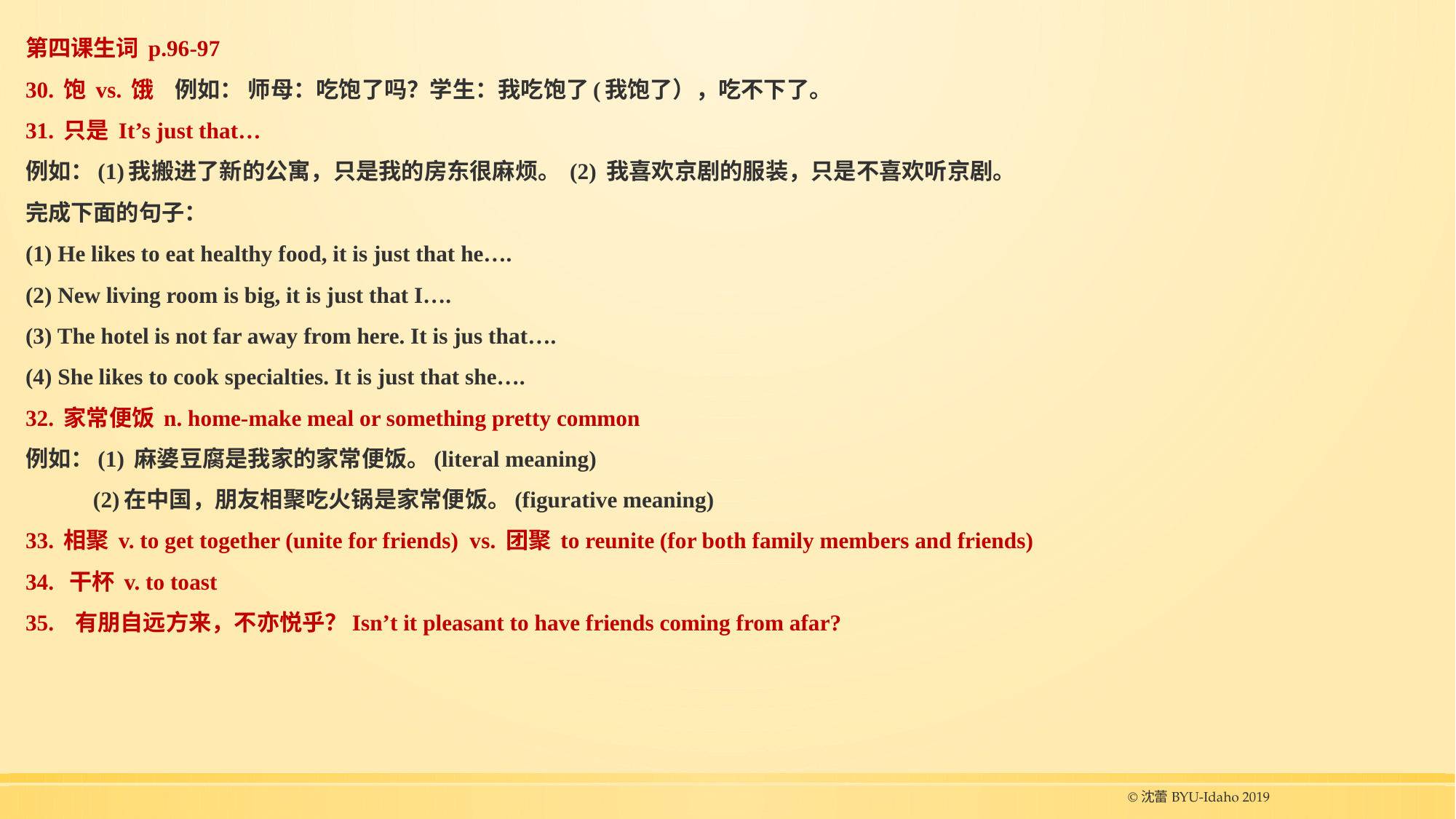

# 第四课生词 p.96-97 30. 饱 vs. 饿    例如： 师母：吃饱了吗？学生：我吃饱了(我饱了），吃不下了。 31. 只是 It’s just that… 例如：(1)我搬进了新的公寓，只是我的房东很麻烦。 (2) 我喜欢京剧的服装，只是不喜欢听京剧。 完成下面的句子： (1) He likes to eat healthy food, it is just that he…. (2) New living room is big, it is just that I…. (3) The hotel is not far away from here. It is jus that…. (4) She likes to cook specialties. It is just that she…. 32. 家常便饭 n. home-make meal or something pretty common 例如：(1) 麻婆豆腐是我家的家常便饭。(literal meaning) (2)在中国，朋友相聚吃火锅是家常便饭。(figurative meaning) 33. 相聚 v. to get together (unite for friends)  vs. 团聚 to reunite (for both family members and friends) 34.  干杯 v. to toast 35.   有朋自远方来，不亦悦乎？Isn’t it pleasant to have friends coming from afar?
©沈蕾BYU-Idaho 2019